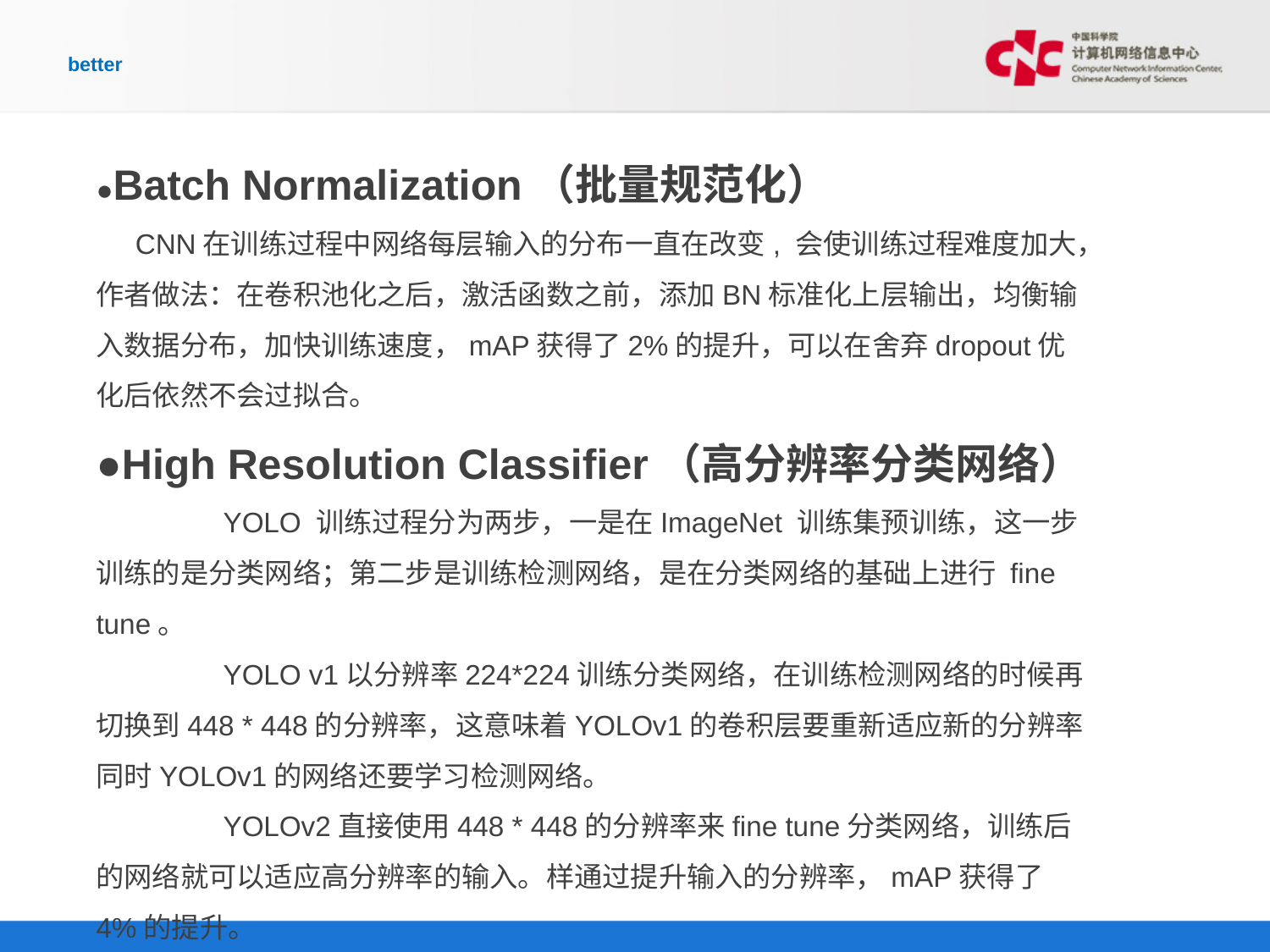

# better
●Batch Normalization（批量规范化）
     CNN在训练过程中网络每层输入的分布一直在改变, 会使训练过程难度加大，作者做法：在卷积池化之后，激活函数之前，添加BN标准化上层输出，均衡输入数据分布，加快训练速度，mAP获得了2%的提升，可以在舍弃dropout优化后依然不会过拟合。
●High Resolution Classifier（高分辨率分类网络）
	YOLO 训练过程分为两步，一是在ImageNet 训练集预训练，这一步训练的是分类网络；第二步是训练检测网络，是在分类网络的基础上进行 fine tune。
	YOLO v1以分辨率224*224训练分类网络，在训练检测网络的时候再切换到448 * 448的分辨率，这意味着YOLOv1的卷积层要重新适应新的分辨率同时YOLOv1的网络还要学习检测网络。
	YOLOv2直接使用448 * 448的分辨率来fine tune分类网络，训练后的网络就可以适应高分辨率的输入。样通过提升输入的分辨率，mAP获得了4%的提升。